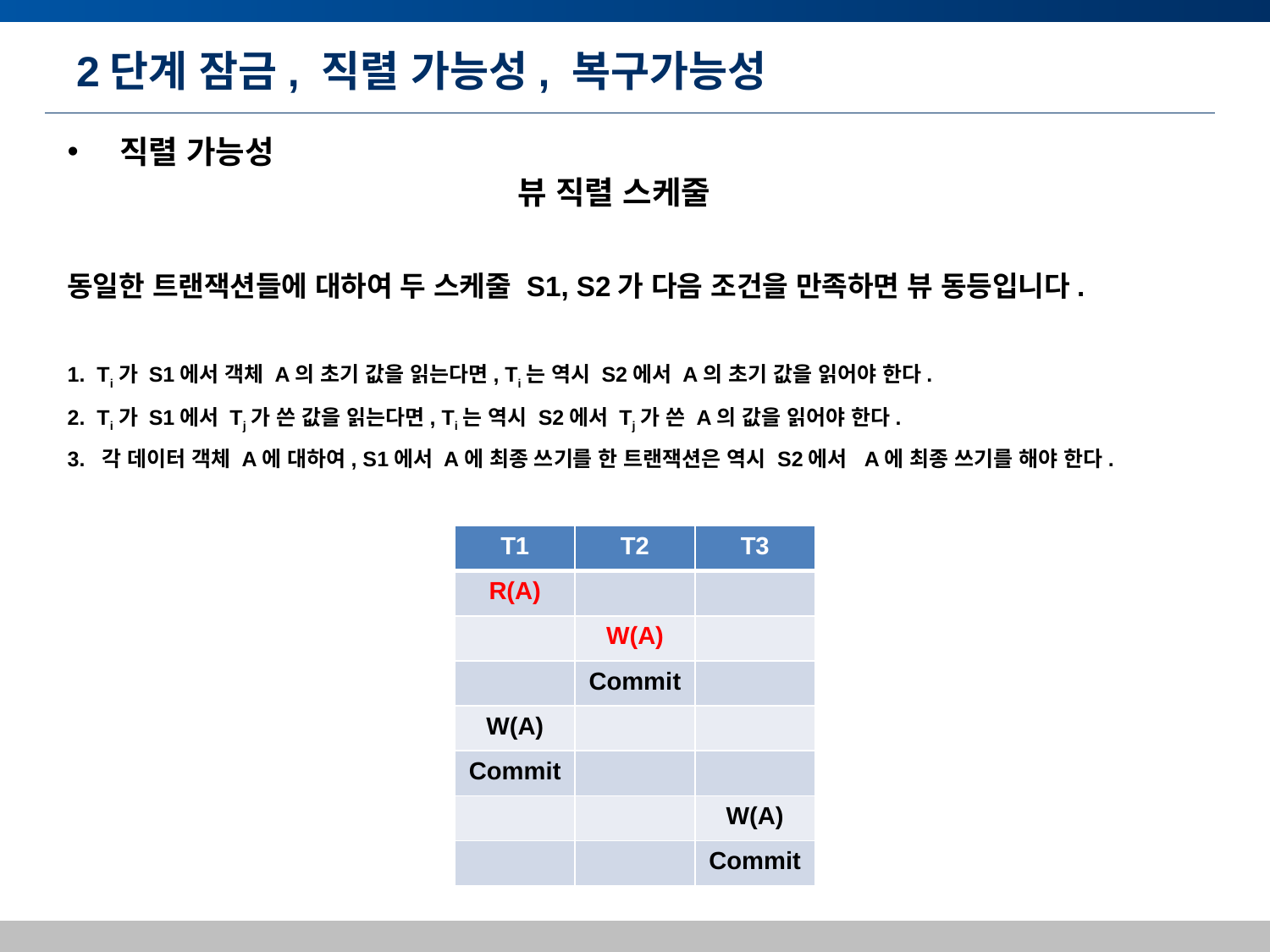

# 2단계 잠금, 직렬 가능성, 복구가능성
  직렬 가능성
뷰 직렬 스케줄
동일한 트랜잭션들에 대하여 두 스케줄 S1, S2가 다음 조건을 만족하면 뷰 동등입니다.

1.  Ti가 S1에서 객체 A의 초기 값을 읽는다면, Ti는 역시 S2에서 A의 초기 값을 읽어야 한다.
2.  Ti가 S1에서 Tj가 쓴 값을 읽는다면, Ti는 역시 S2에서 Tj가 쓴 A의 값을 읽어야 한다.
3.  각 데이터 객체 A에 대하여, S1에서 A에 최종 쓰기를 한 트랜잭션은 역시 S2에서  A에 최종 쓰기를 해야 한다.
| T1 | T2 | T3 |
| --- | --- | --- |
| R(A) |  |  |
|  | W(A) |  |
|  | Commit |  |
| W(A) |  |  |
| Commit |  |  |
|  |  | W(A) |
|  |  | Commit |